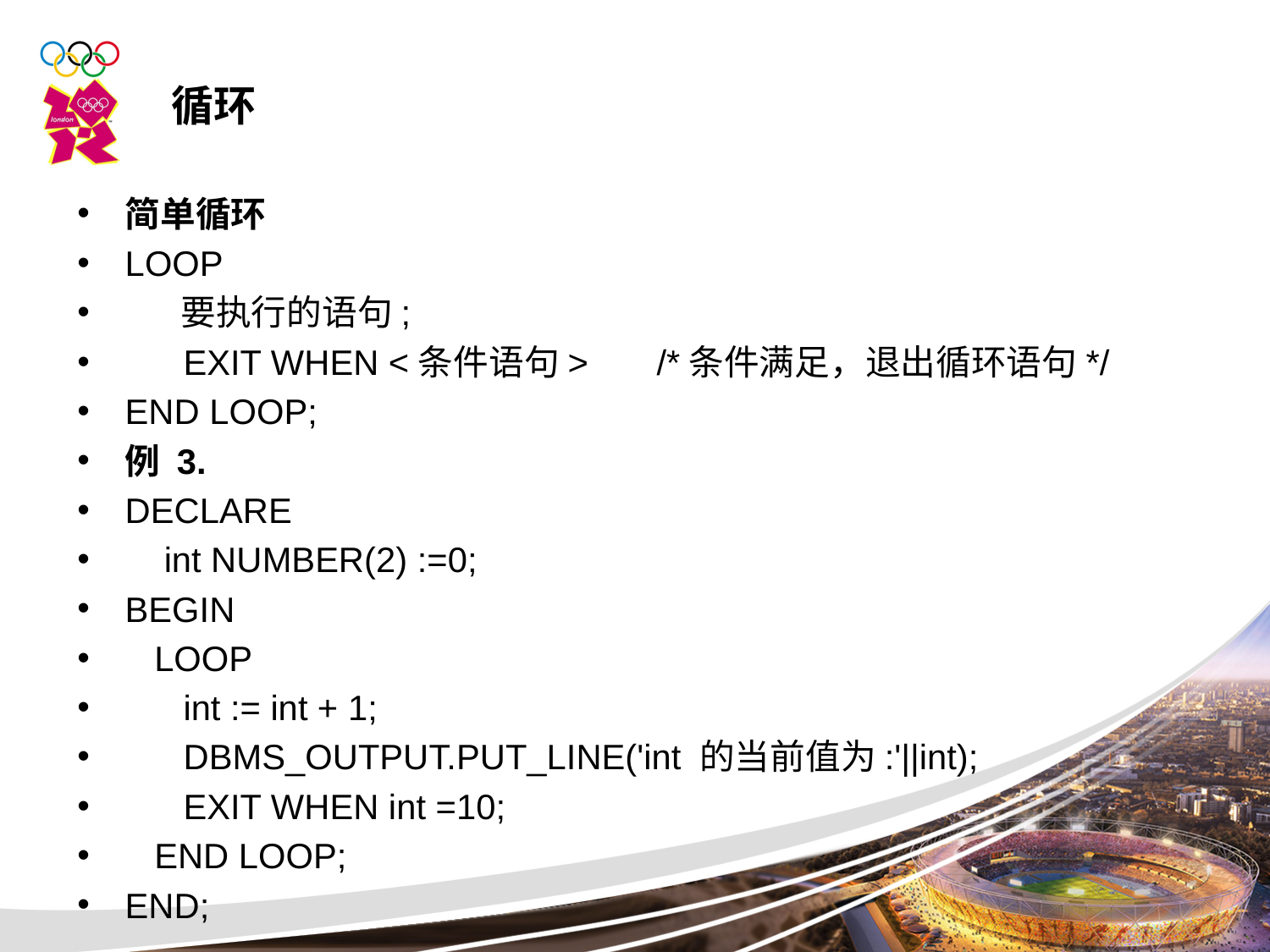

循环

简单循环
LOOP
      要执行的语句;
      EXIT WHEN <条件语句>       /*条件满足，退出循环语句*/
END LOOP;
例 3.
DECLARE
    int NUMBER(2) :=0;
BEGIN
   LOOP
      int := int + 1;
      DBMS_OUTPUT.PUT_LINE('int 的当前值为:'||int);
      EXIT WHEN int =10;
   END LOOP;
END;